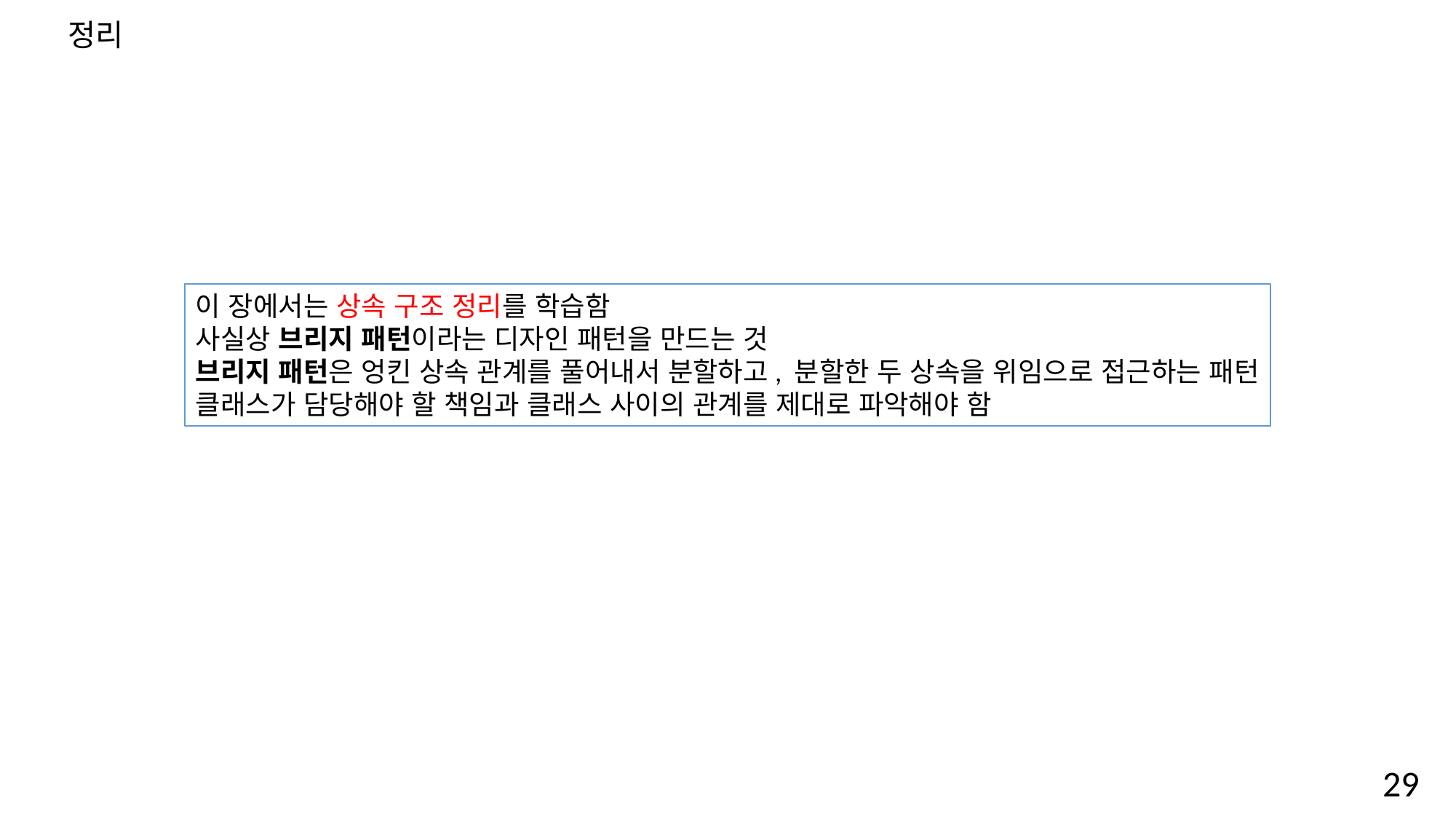

정리

이 장에서는 상속 구조 정리를 학습함
사실상 브리지 패턴이라는 디자인 패턴을 만드는 것
브리지 패턴은 엉킨 상속 관계를 풀어내서 분할하고, 분할한 두 상속을 위임으로 접근하는 패턴
클래스가 담당해야 할 책임과 클래스 사이의 관계를 제대로 파악해야 함
29